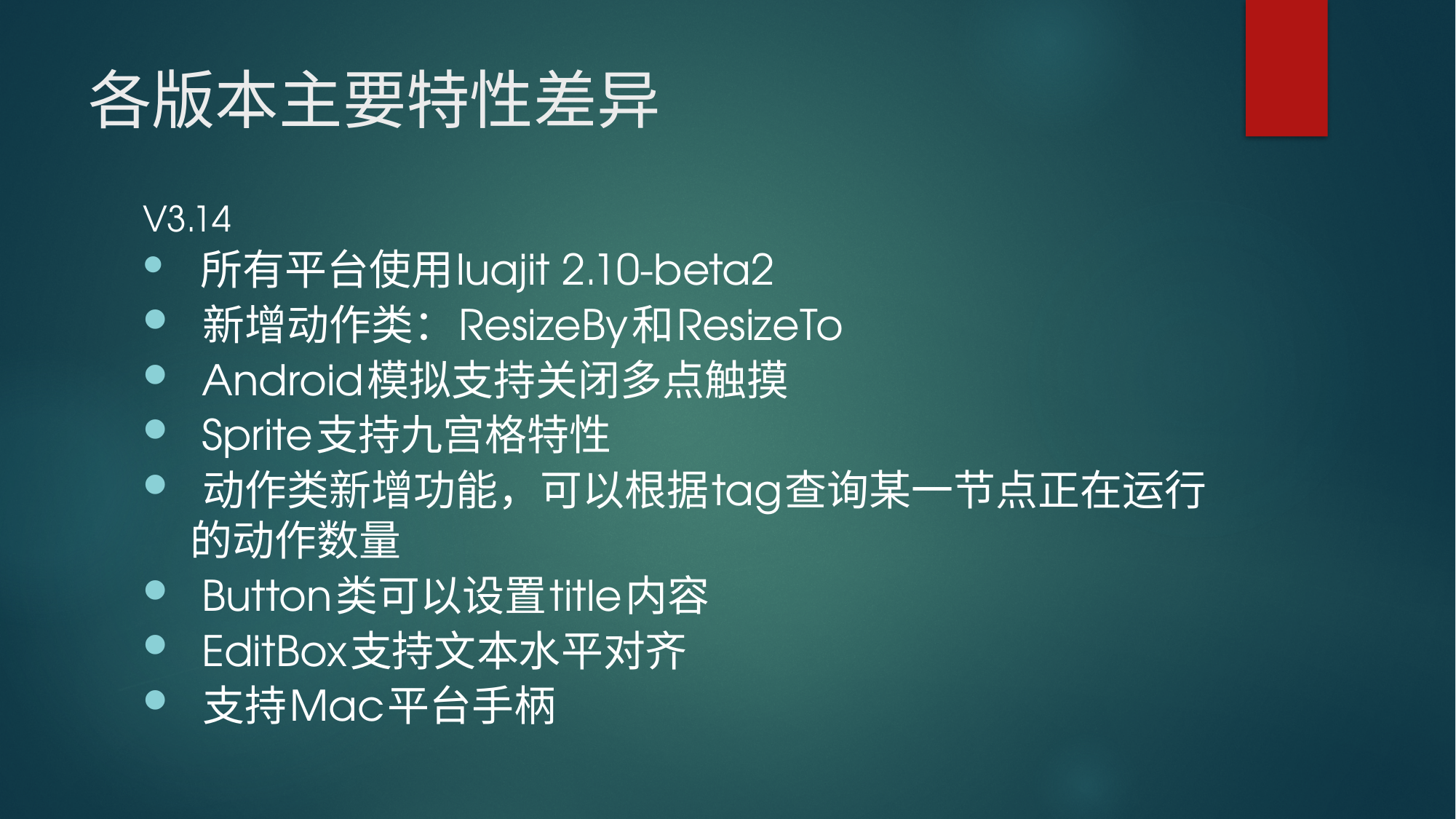

# 各版本主要特性差异
V3.14
 所有平台使用luajit 2.10-beta2
 新增动作类：ResizeBy和ResizeTo
 Android模拟支持关闭多点触摸
 Sprite支持九宫格特性
 动作类新增功能，可以根据tag查询某一节点正在运行的动作数量
 Button类可以设置title内容
 EditBox支持文本水平对齐
 支持Mac平台手柄